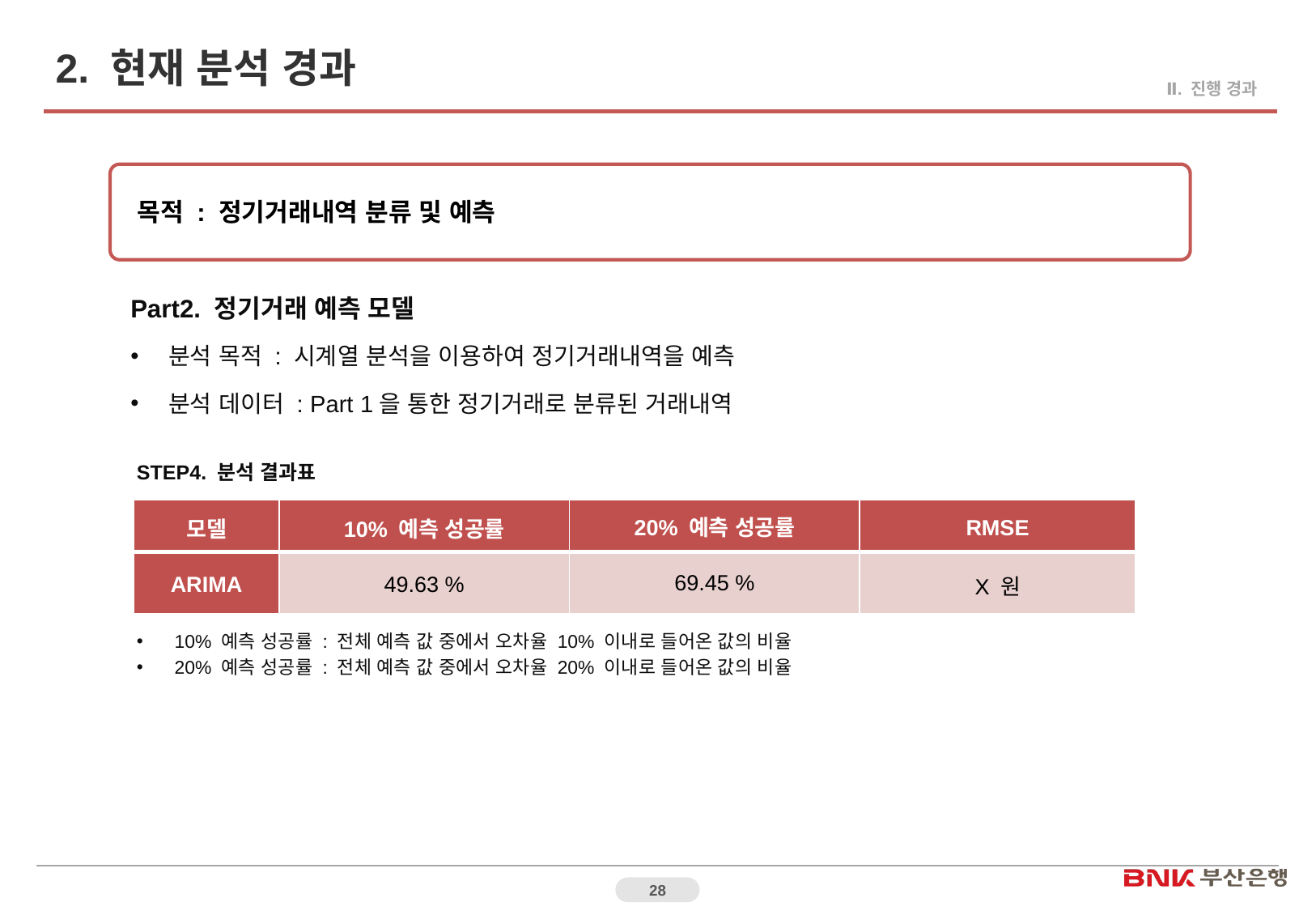

2. 현재 분석 경과
Ⅱ. 진행 경과

목적 : 정기거래내역 분류 및 예측

Part2. 정기거래 예측 모델
분석 목적 : 시계열 분석을 이용하여 정기거래내역을 예측
분석 데이터 : Part 1을 통한 정기거래로 분류된 거래내역
STEP4. 분석 결과표
| 모델 | 10% 예측 성공률 | 20% 예측 성공률 | RMSE |
| --- | --- | --- | --- |
| ARIMA | 49.63 % | 69.45 % | X 원 |
10% 예측 성공률 : 전체 예측 값 중에서 오차율 10% 이내로 들어온 값의 비율
20% 예측 성공률 : 전체 예측 값 중에서 오차율 20% 이내로 들어온 값의 비율